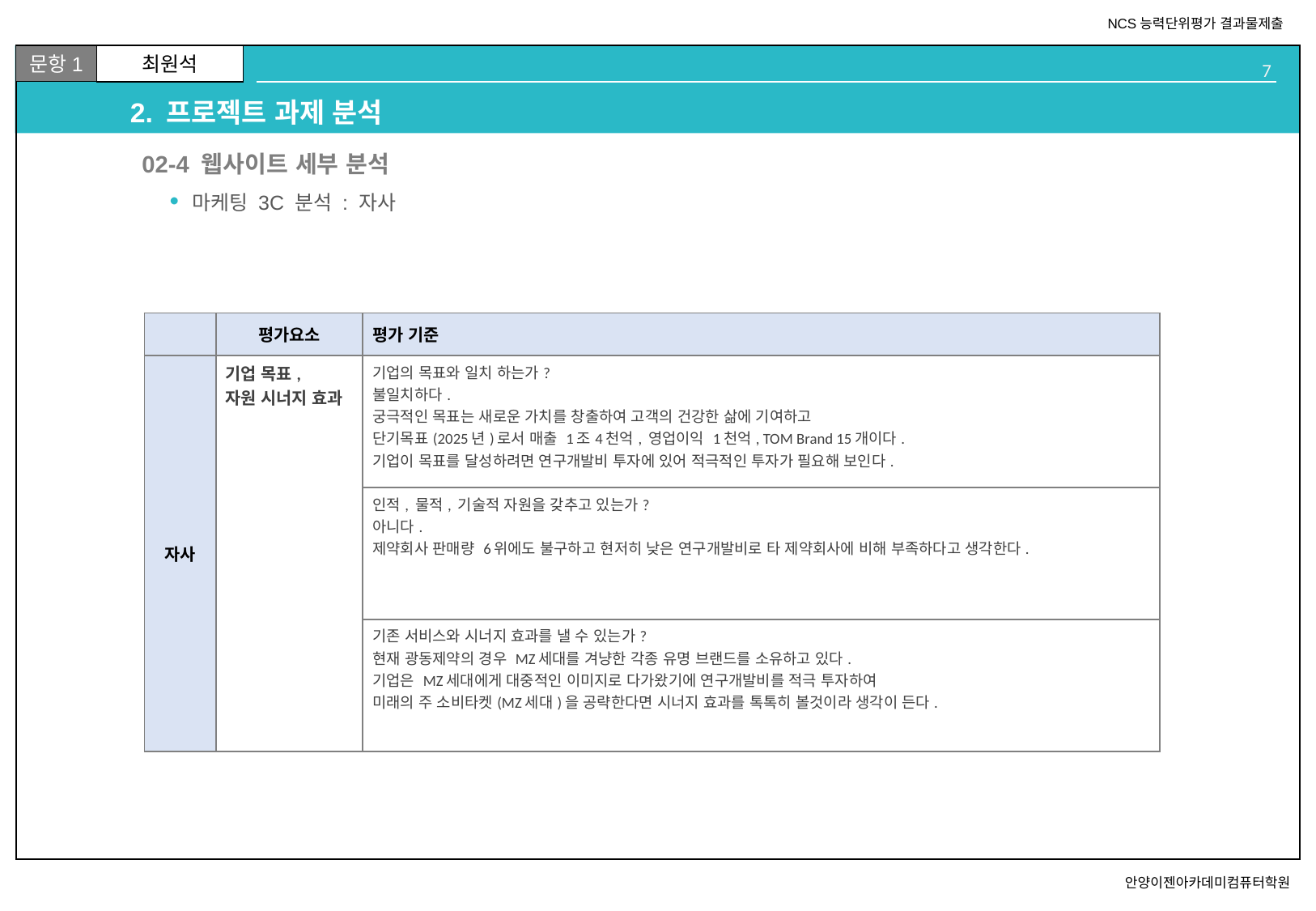

# 2. 프로젝트 과제 분석
02
02-4 웹사이트 세부 분석
마케팅 3C 분석 : 자사

|  | 평가요소 | 평가 기준 |
| --- | --- | --- |
| 자사 | 기업 목표, 자원 시너지 효과 | 기업의 목표와 일치 하는가? 불일치하다. 궁극적인 목표는 새로운 가치를 창출하여 고객의 건강한 삶에 기여하고 단기목표(2025년)로서 매출 1조4천억, 영업이익 1천억, TOM Brand 15개이다. 기업이 목표를 달성하려면 연구개발비 투자에 있어 적극적인 투자가 필요해 보인다. |
|  |  | 인적, 물적, 기술적 자원을 갖추고 있는가? 아니다. 제약회사 판매량 6위에도 불구하고 현저히 낮은 연구개발비로 타 제약회사에 비해 부족하다고 생각한다. |
|  |  | 기존 서비스와 시너지 효과를 낼 수 있는가? 현재 광동제약의 경우 MZ세대를 겨냥한 각종 유명 브랜드를 소유하고 있다. 기업은 MZ세대에게 대중적인 이미지로 다가왔기에 연구개발비를 적극 투자하여 미래의 주 소비타켓(MZ세대)을 공략한다면 시너지 효과를 톡톡히 볼것이라 생각이 든다. |